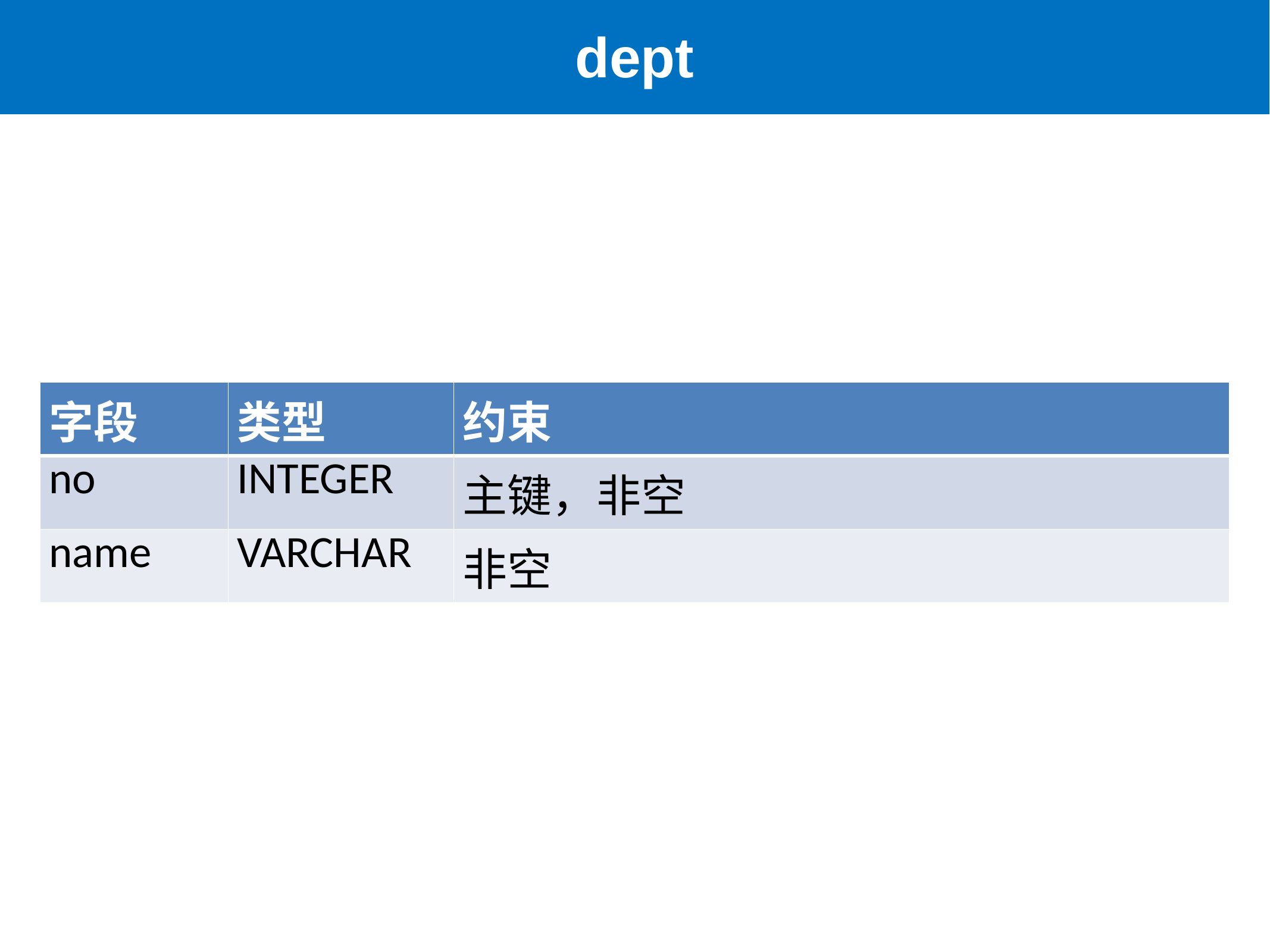

# dept
| 字段 | 类型 | 约束 |
| --- | --- | --- |
| no | INTEGER | 主键，非空 |
| name | VARCHAR | 非空 |